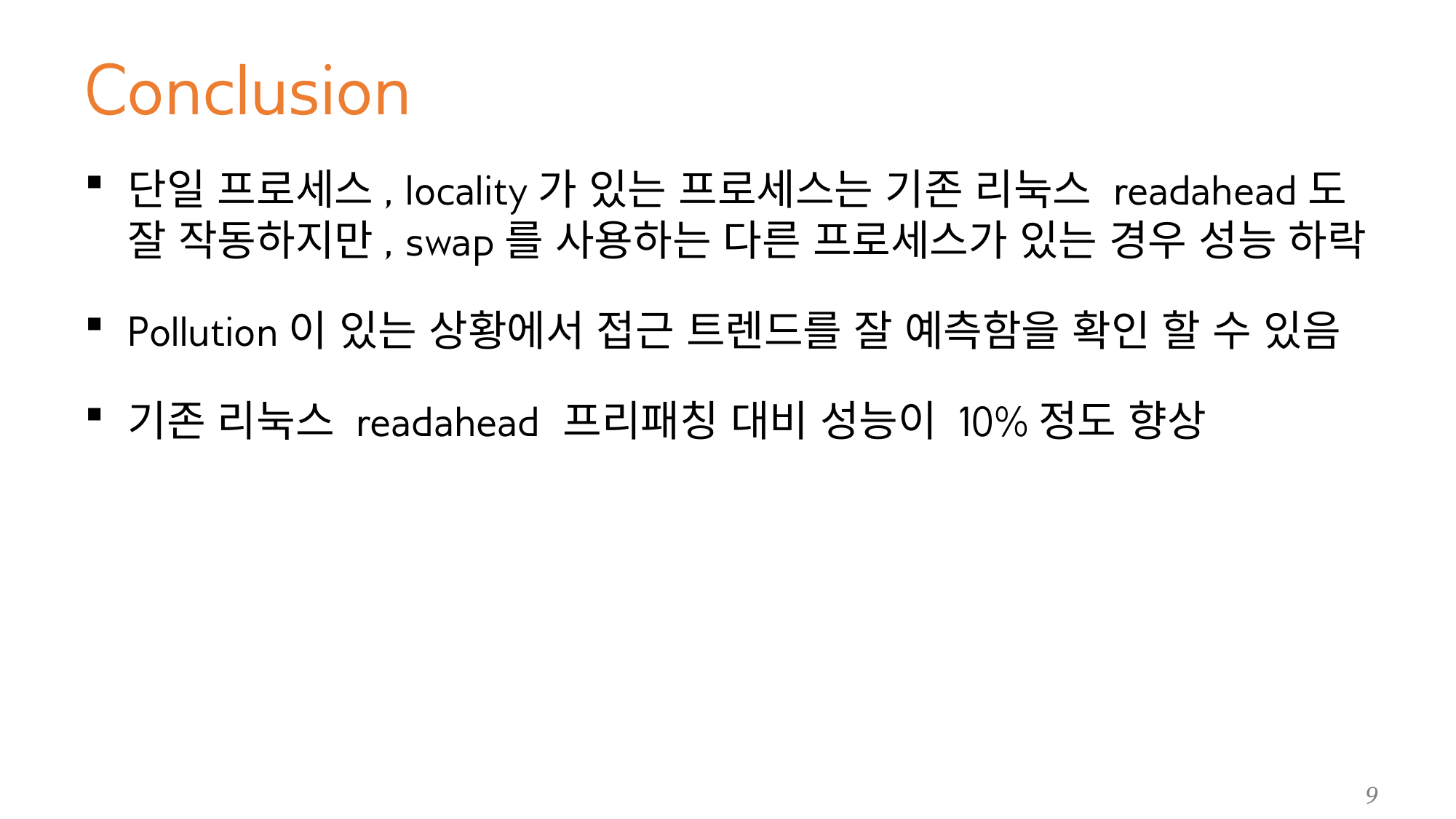

# Conclusion
단일 프로세스, locality가 있는 프로세스는 기존 리눅스 readahead도 잘 작동하지만, swap를 사용하는 다른 프로세스가 있는 경우 성능 하락

Pollution이 있는 상황에서 접근 트렌드를 잘 예측함을 확인 할 수 있음

기존 리눅스 readahead 프리패칭 대비 성능이 10%정도 향상